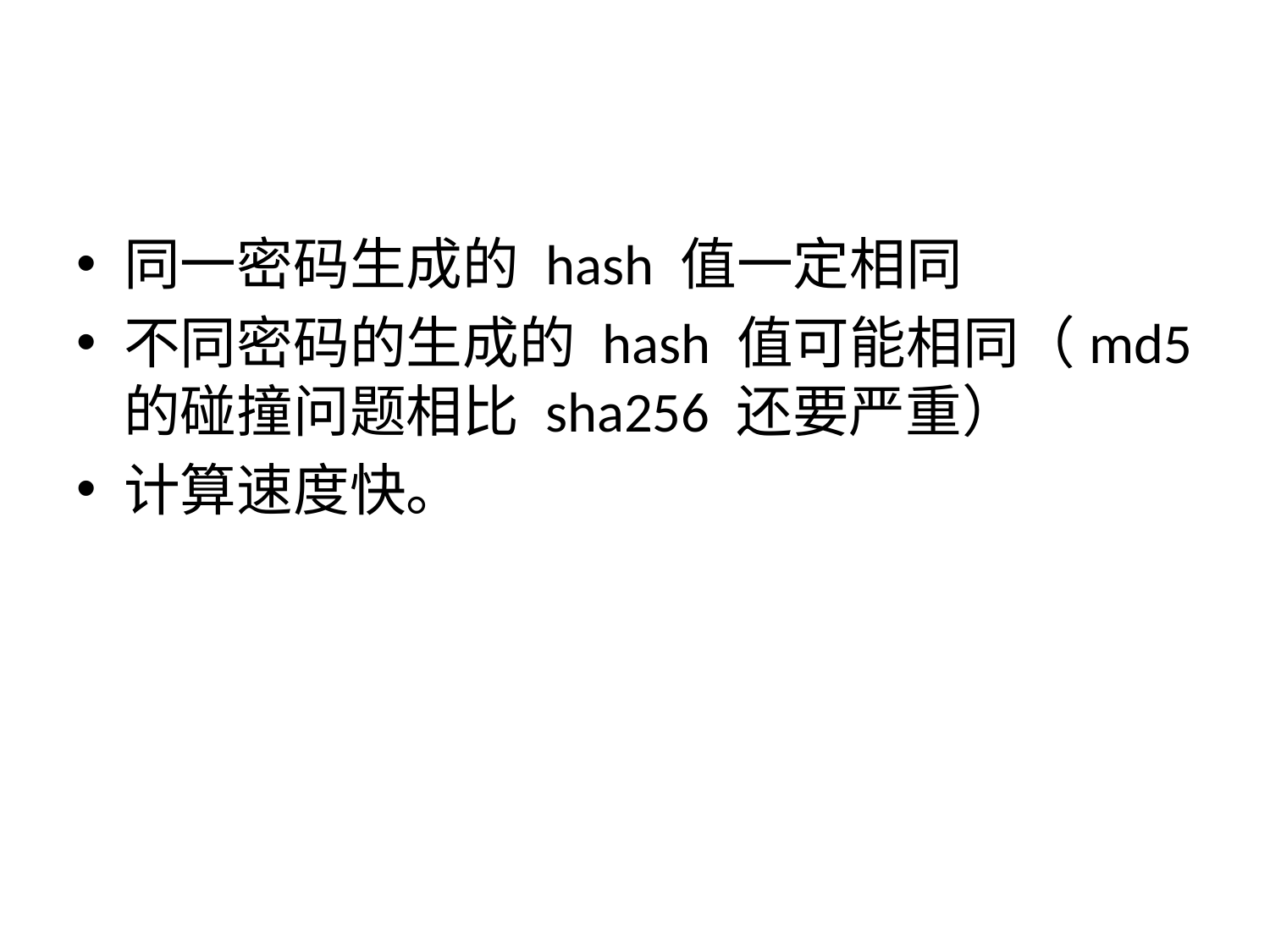

同一密码生成的 hash 值一定相同
不同密码的生成的 hash 值可能相同（md5 的碰撞问题相比 sha256 还要严重）
计算速度快。